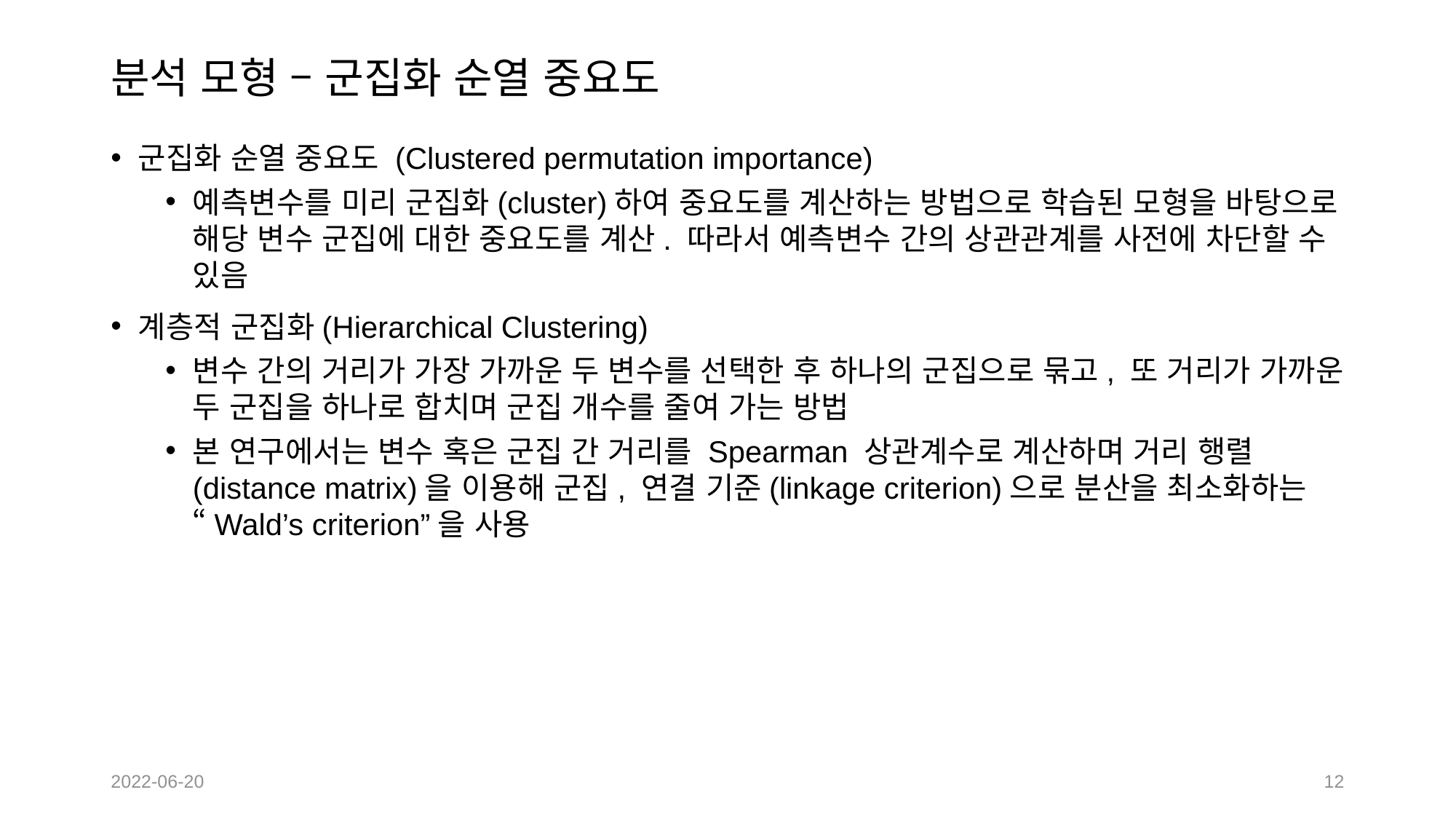

# 분석 모형 – 군집화 순열 중요도
군집화 순열 중요도 (Clustered permutation importance)
예측변수를 미리 군집화(cluster)하여 중요도를 계산하는 방법으로 학습된 모형을 바탕으로 해당 변수 군집에 대한 중요도를 계산. 따라서 예측변수 간의 상관관계를 사전에 차단할 수 있음
계층적 군집화(Hierarchical Clustering)
변수 간의 거리가 가장 가까운 두 변수를 선택한 후 하나의 군집으로 묶고, 또 거리가 가까운 두 군집을 하나로 합치며 군집 개수를 줄여 가는 방법
본 연구에서는 변수 혹은 군집 간 거리를 Spearman 상관계수로 계산하며 거리 행렬(distance matrix)을 이용해 군집, 연결 기준(linkage criterion)으로 분산을 최소화하는 “Wald’s criterion”을 사용

2022-06-20
12